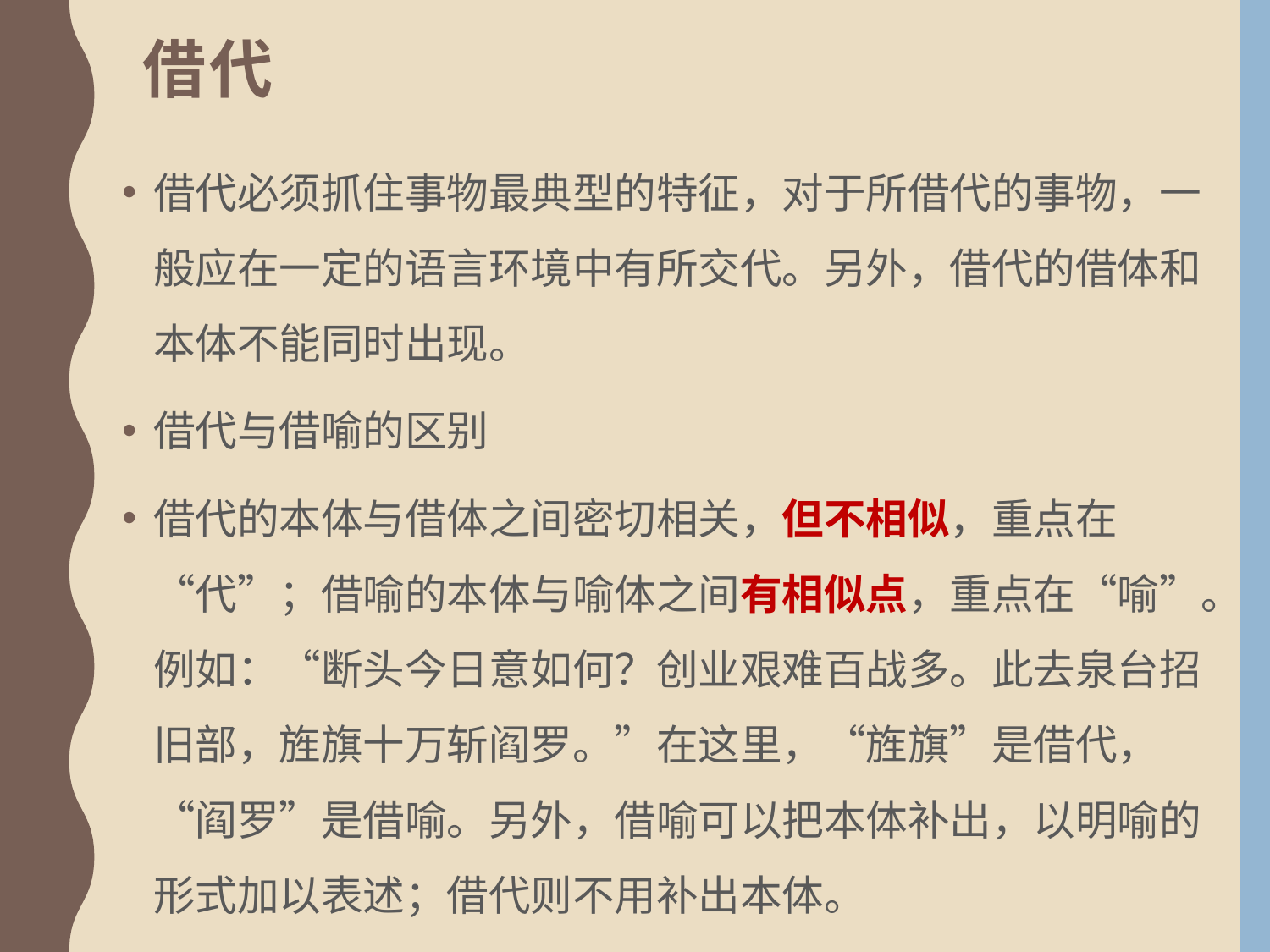

# 借代
借代必须抓住事物最典型的特征，对于所借代的事物，一般应在一定的语言环境中有所交代。另外，借代的借体和本体不能同时出现。
借代与借喻的区别
借代的本体与借体之间密切相关，但不相似，重点在“代”；借喻的本体与喻体之间有相似点，重点在“喻”。例如：“断头今日意如何？创业艰难百战多。此去泉台招旧部，旌旗十万斩阎罗。”在这里，“旌旗”是借代，“阎罗”是借喻。另外，借喻可以把本体补出，以明喻的形式加以表述；借代则不用补出本体。